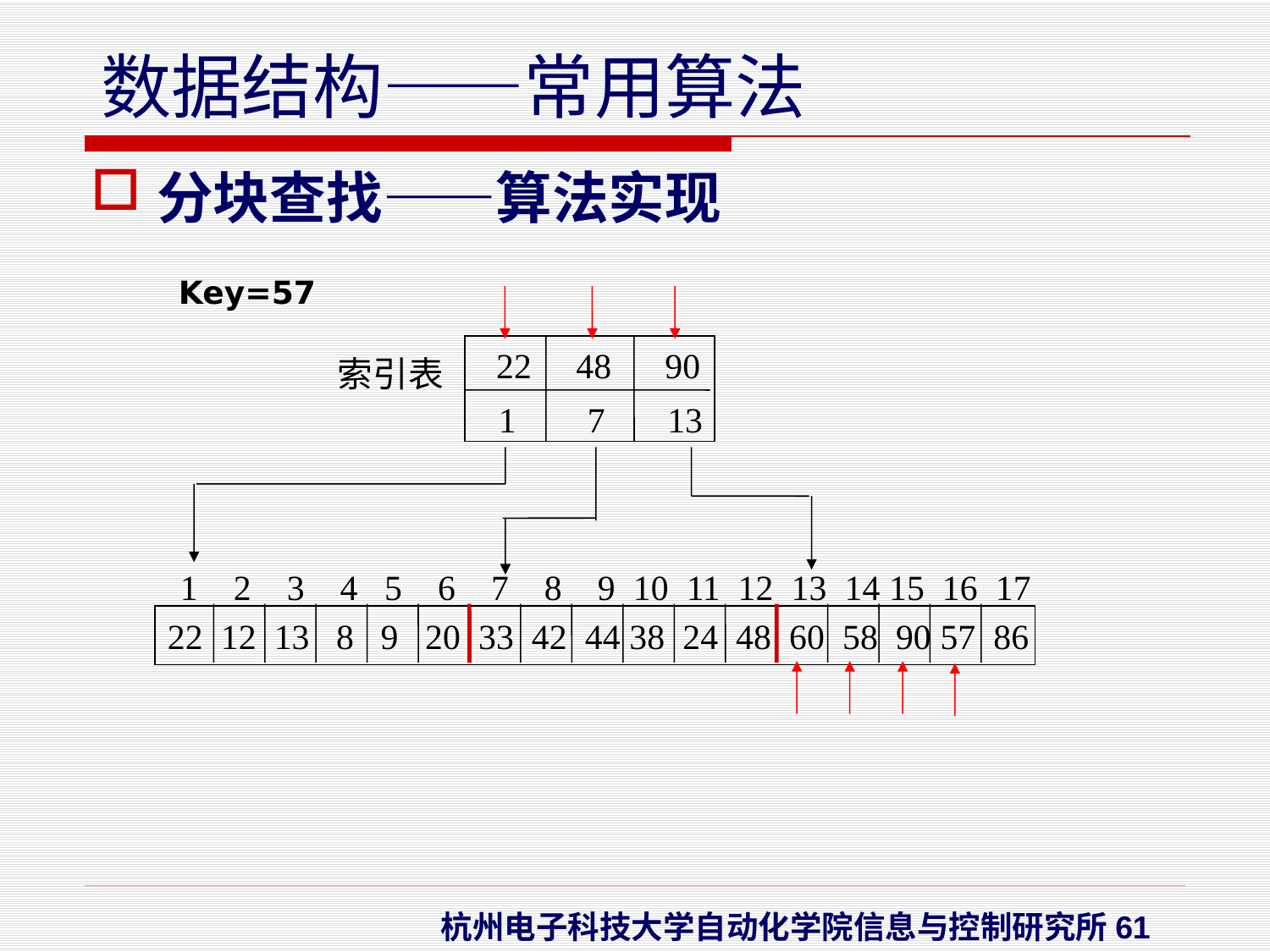

分块查找——算法实现
Key=57

22     48      90
1        7       13
索引表

1    2    3    4   5    6    7    8    9  10  11  12  13  14 15  16  17

22  12  13   8   9   20  33  42  44 38  24  48  60  58  90 57  86